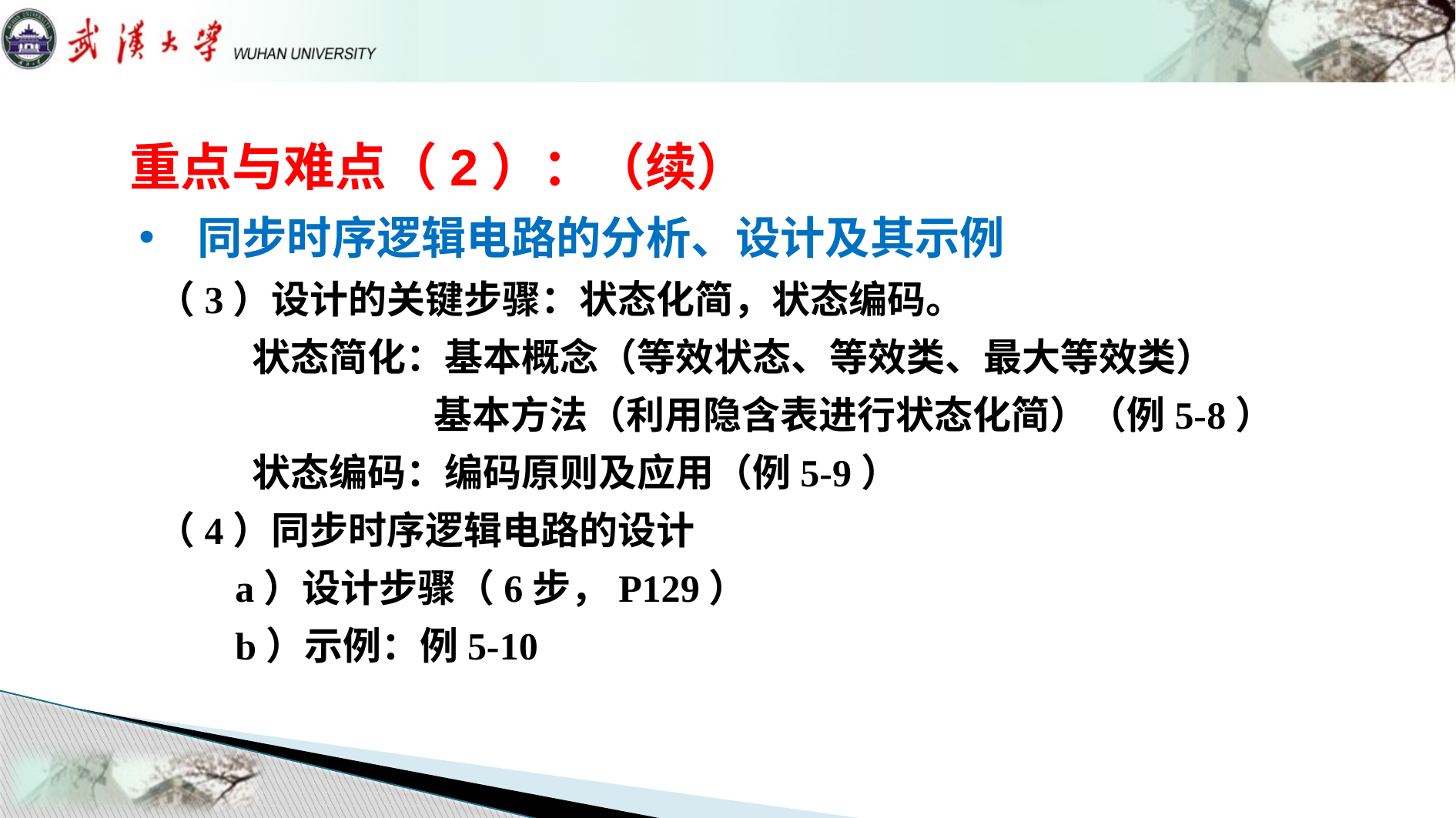

# 重点与难点（2）：（续）
  同步时序逻辑电路的分析、设计及其示例
 （3）设计的关键步骤：状态化简，状态编码。
            状态简化：基本概念（等效状态、等效类、最大等效类）
                                 基本方法（利用隐含表进行状态化简）（例5-8）
            状态编码：编码原则及应用（例5-9）
 （4）同步时序逻辑电路的设计
          a）设计步骤（6步，P129）
          b）示例：例5-10